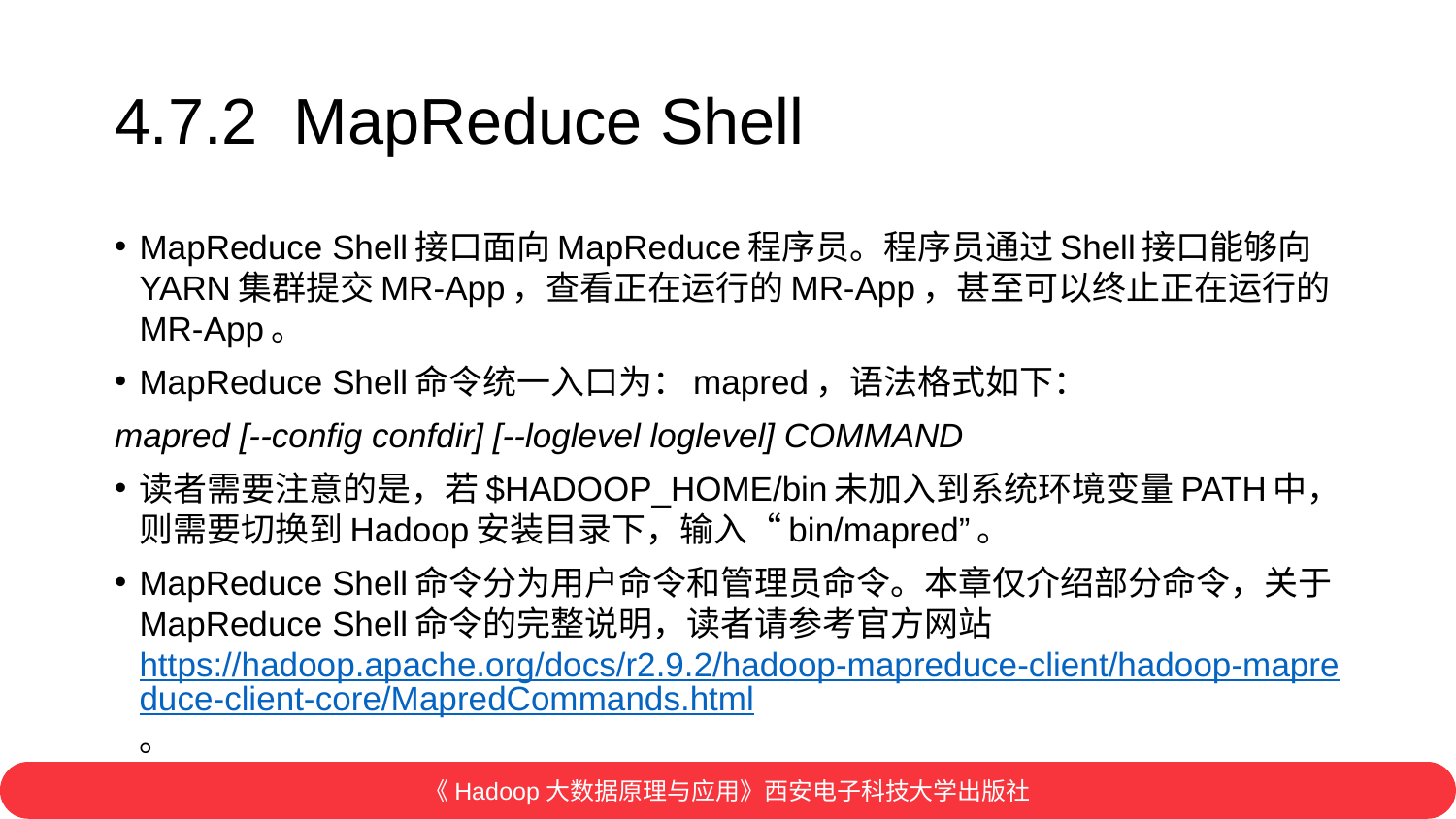

# 4.7.2  MapReduce Shell
MapReduce Shell接口面向MapReduce程序员。程序员通过Shell接口能够向YARN集群提交MR-App，查看正在运行的MR-App，甚至可以终止正在运行的MR-App。
MapReduce Shell命令统一入口为：mapred，语法格式如下：
mapred [--config confdir] [--loglevel loglevel] COMMAND
读者需要注意的是，若$HADOOP_HOME/bin未加入到系统环境变量PATH中，则需要切换到Hadoop安装目录下，输入“bin/mapred”。
MapReduce Shell命令分为用户命令和管理员命令。本章仅介绍部分命令，关于MapReduce Shell命令的完整说明，读者请参考官方网站https://hadoop.apache.org/docs/r2.9.2/hadoop-mapreduce-client/hadoop-mapreduce-client-core/MapredCommands.html。